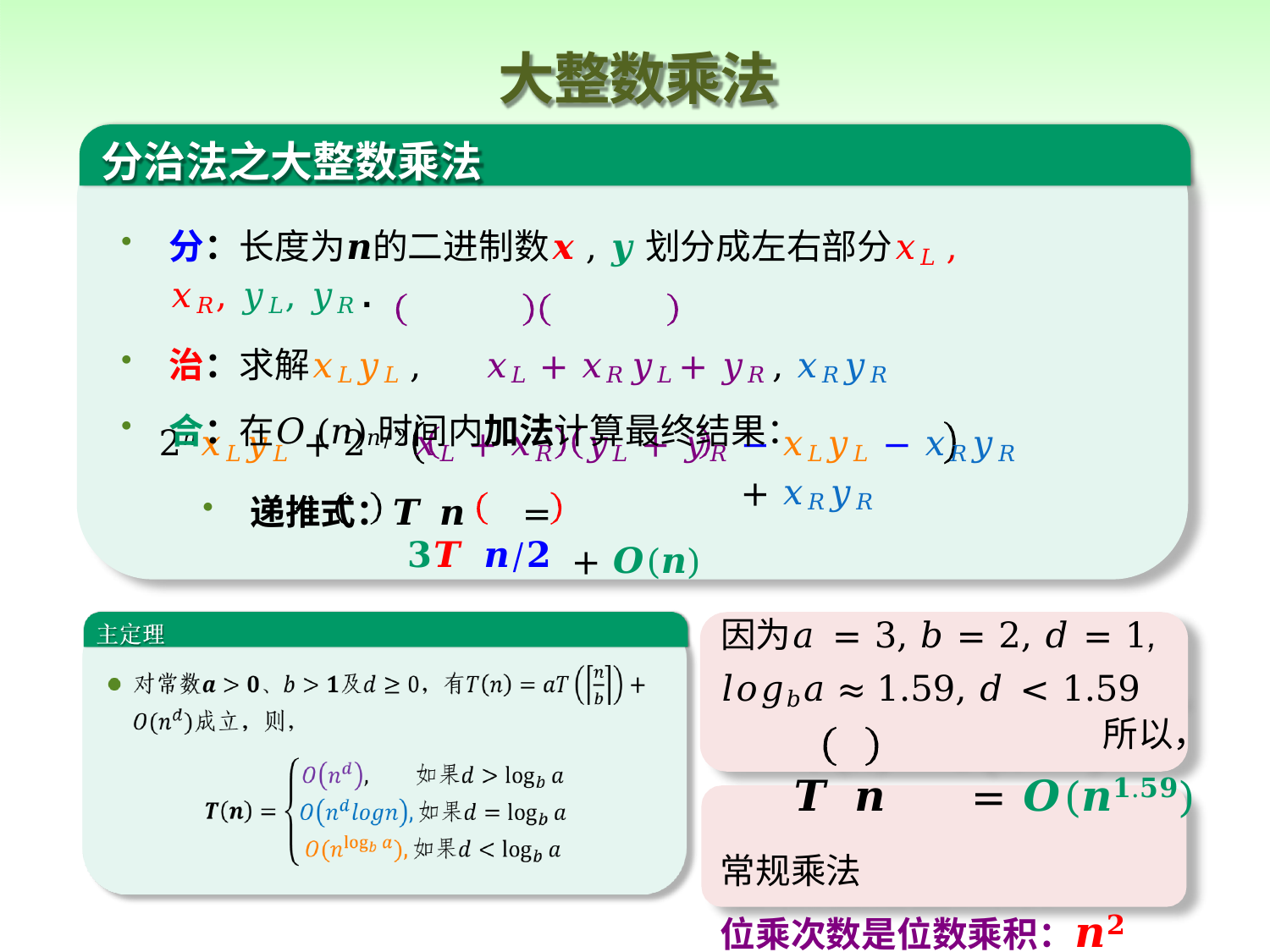

# 大整数乘法

分治法之大整数乘法
分：长度为𝒏的二进制数𝒙, 𝒚划分成左右部分𝑥𝐿, 𝑥𝑅, 𝑦𝐿, 𝑦𝑅 .
治：求解𝑥𝐿𝑦𝐿,	𝑥𝐿 + 𝑥𝑅	𝑦𝐿 + 𝑦𝑅 , 𝑥𝑅𝑦𝑅
合：在𝑂(𝑛)时间内加法计算最终结果：

2𝑛𝑥𝐿𝑦𝐿 + 2𝑛/2	𝑥𝐿  + 𝑥𝑅
递推式：𝑻 𝒏	= 𝟑𝑻 𝒏/𝟐
𝑦𝐿 + 𝑦𝑅	− 𝑥𝐿𝑦𝐿 − 𝑥𝑅𝑦𝑅	+ 𝑥𝑅𝑦𝑅
+ 𝑶(𝒏)

因为𝑎 = 3, 𝑏 = 2, 𝑑 = 1,
𝑙𝑜𝑔𝑏𝑎 ≈ 1.59, 𝑑 < 1.59	所以，
𝑻 𝒏	= 𝑶(𝒏𝟏.𝟓𝟗)
常规乘法
位乘次数是位数乘积：𝒏𝟐